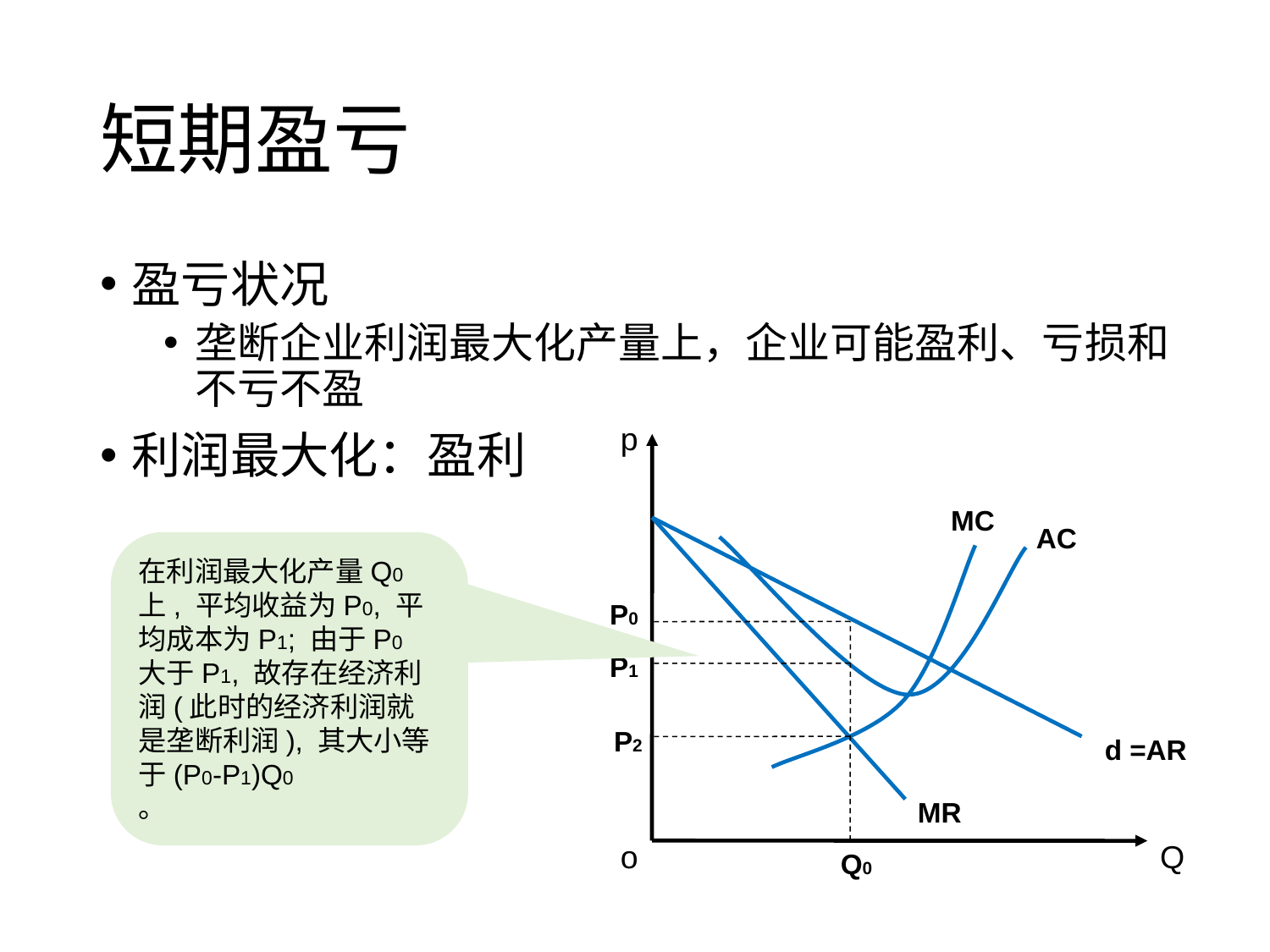

# 短期盈亏
盈亏状况
垄断企业利润最大化产量上，企业可能盈利、亏损和不亏不盈
利润最大化：盈利

p

MC
AC

在利润最大化产量Q0上, 平均收益为P0, 平均成本为P1; 由于P0 大于P1, 故存在经济利润(此时的经济利润就是垄断利润), 其大小等于(P0-P1)Q0
。

P0

P1

P2
d =AR

MR
o
Q

Q0